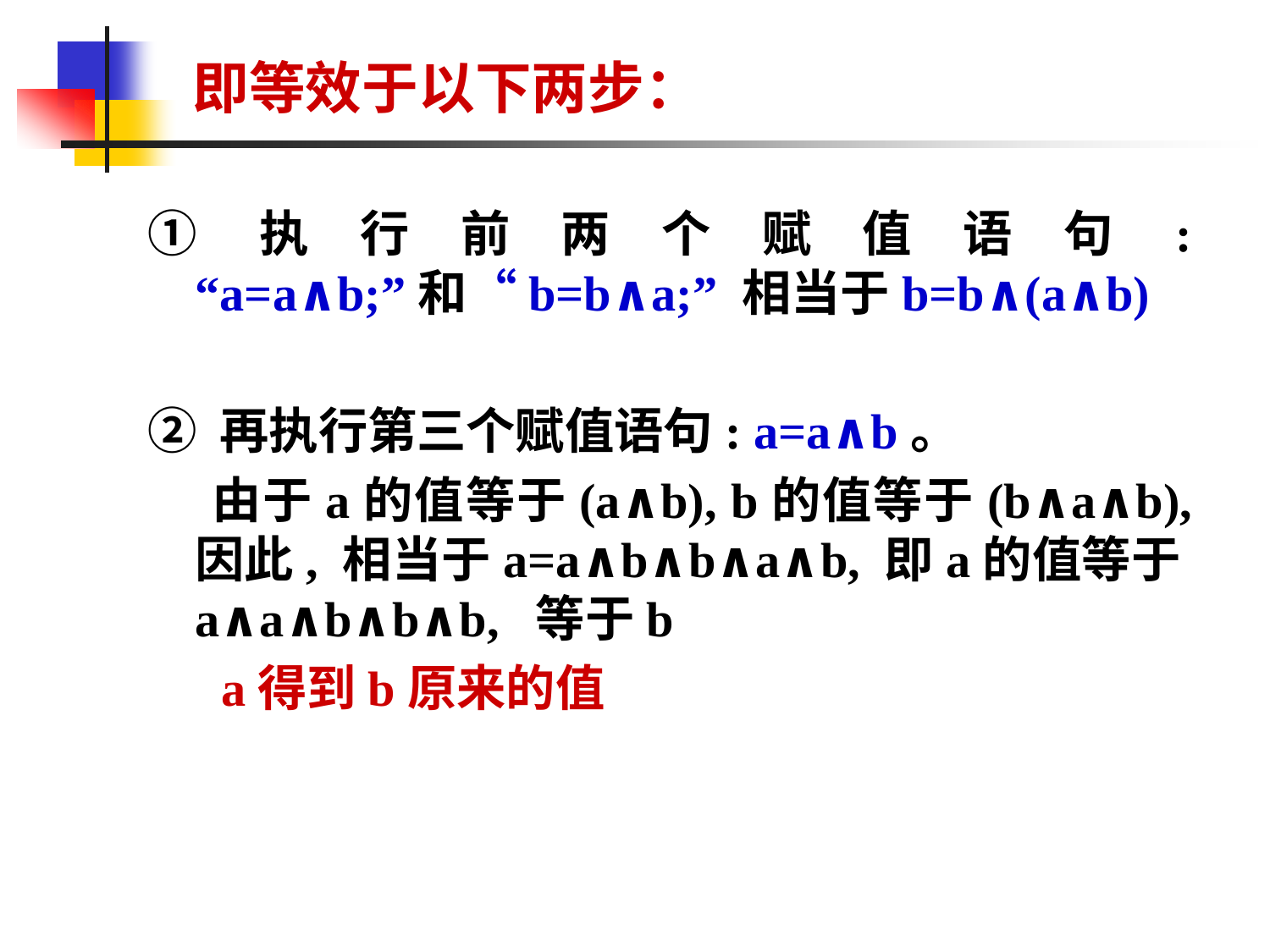

即等效于以下两步：
①执行前两个赋值语句: “a=a∧b;”和“b=b∧a;” 相当于b=b∧(a∧b)

② 再执行第三个赋值语句: a=a∧b。
    由于a的值等于(a∧b), b的值等于(b∧a∧b), 因此, 相当于a=a∧b∧b∧a∧b, 即a的值等于a∧a∧b∧b∧b,  等于b
      a得到b原来的值